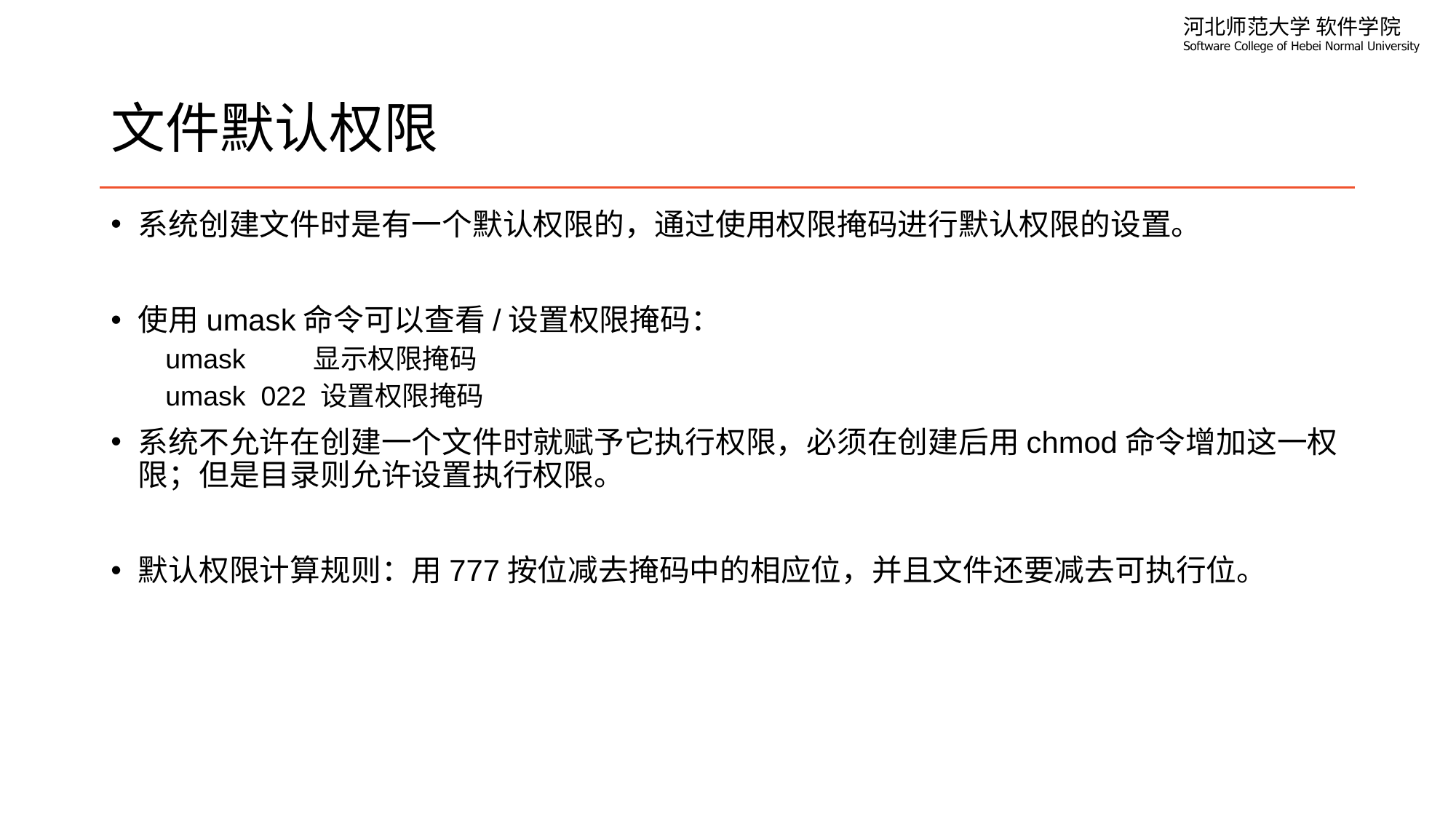

# 文件默认权限
系统创建文件时是有一个默认权限的，通过使用权限掩码进行默认权限的设置。

使用umask命令可以查看/设置权限掩码：
umask        显示权限掩码
umask  022 设置权限掩码
系统不允许在创建一个文件时就赋予它执行权限，必须在创建后用chmod命令增加这一权限；但是目录则允许设置执行权限。

默认权限计算规则：用777按位减去掩码中的相应位，并且文件还要减去可执行位。